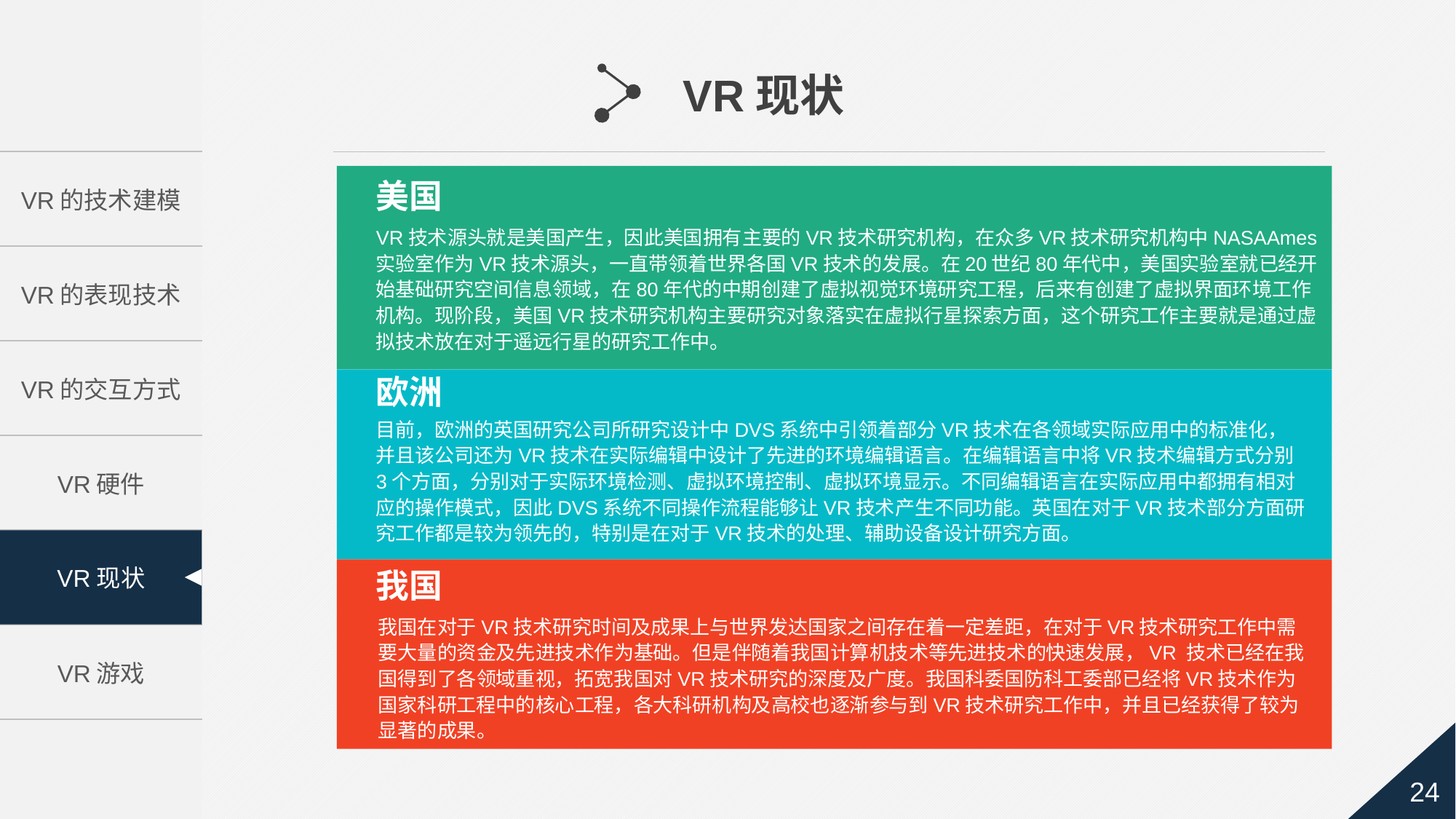

VR现状

美国
VR技术源头就是美国产生，因此美国拥有主要的VR技术研究机构，在众多VR技术研究机构中NASAAmes实验室作为VR技术源头，一直带领着世界各国VR技术的发展。在20世纪80年代中，美国实验室就已经开始基础研究空间信息领域，在80年代的中期创建了虚拟视觉环境研究工程，后来有创建了虚拟界面环境工作机构。现阶段，美国VR技术研究机构主要研究对象落实在虚拟行星探索方面，这个研究工作主要就是通过虚拟技术放在对于遥远行星的研究工作中。
欧洲

目前，欧洲的英国研究公司所研究设计中DVS系统中引领着部分VR技术在各领域实际应用中的标准化，并且该公司还为VR技术在实际编辑中设计了先进的环境编辑语言。在编辑语言中将VR技术编辑方式分别3个方面，分别对于实际环境检测、虚拟环境控制、虚拟环境显示。不同编辑语言在实际应用中都拥有相对应的操作模式，因此DVS系统不同操作流程能够让VR技术产生不同功能。英国在对于VR技术部分方面研究工作都是较为领先的，特别是在对于VR技术的处理、辅助设备设计研究方面。
我国

我国在对于VR技术研究时间及成果上与世界发达国家之间存在着一定差距，在对于VR技术研究工作中需要大量的资金及先进技术作为基础。但是伴随着我国计算机技术等先进技术的快速发展，VR 技术已经在我国得到了各领域重视，拓宽我国对VR技术研究的深度及广度。我国科委国防科工委部已经将VR技术作为国家科研工程中的核心工程，各大科研机构及高校也逐渐参与到VR技术研究工作中，并且已经获得了较为显著的成果。